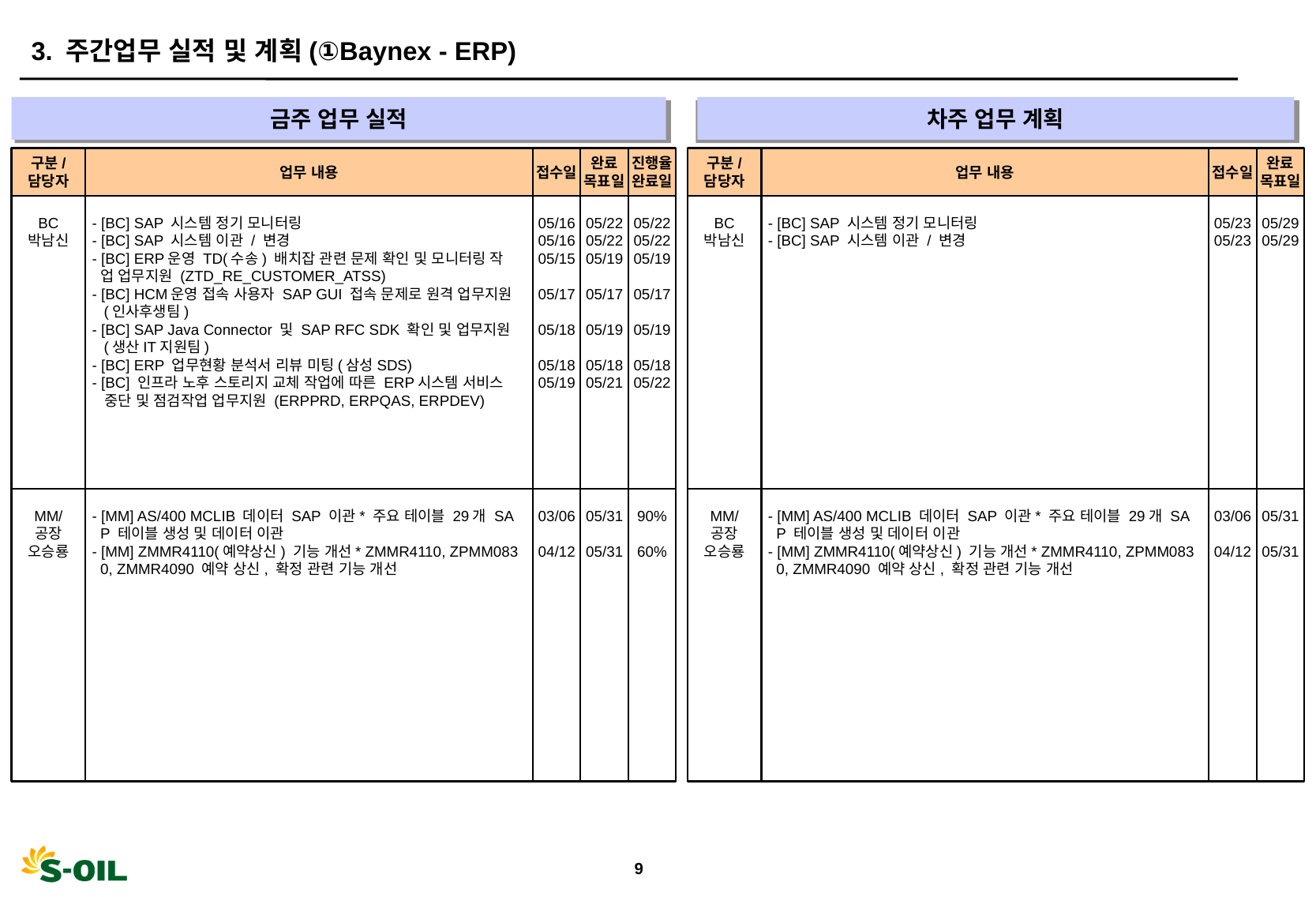

3. 주간업무 실적 및 계획(①Baynex - ERP)
금주 업무 실적
차주 업무 계획
" "
" "
구분/
담당자
업무 내용
접수일
완료
목표일
진행율
완료일
구분/
담당자
업무 내용
접수일
완료
목표일
BC
박남신

- [BC] SAP 시스템 정기 모니터링
- [BC] SAP 시스템 이관 / 변경
- [BC] ERP운영 TD(수송) 배치잡 관련 문제 확인 및 모니터링 작
  업 업무지원 (ZTD_RE_CUSTOMER_ATSS)
- [BC] HCM운영 접속 사용자 SAP GUI 접속 문제로 원격 업무지원
  (인사후생팀)
- [BC] SAP Java Connector 및 SAP RFC SDK 확인 및 업무지원
  (생산IT지원팀)
- [BC] ERP 업무현황 분석서 리뷰 미팅(삼성SDS)
- [BC] 인프라 노후 스토리지 교체 작업에 따른 ERP시스템 서비스
   중단 및 점검작업 업무지원 (ERPPRD, ERPQAS, ERPDEV)
05/16
05/16
05/15
05/17
05/18
05/18
05/19
05/22
05/22
05/19
05/17
05/19
05/18
05/21
05/22
05/22
05/19
05/17
05/19
05/18
05/22
BC
박남신

- [BC] SAP 시스템 정기 모니터링
- [BC] SAP 시스템 이관 / 변경
05/23
05/23
05/29
05/29
MM/
공장
오승룡

- [MM] AS/400 MCLIB 데이터 SAP 이관* 주요 테이블 29개 SA
  P 테이블 생성 및 데이터 이관
- [MM] ZMMR4110(예약상신) 기능 개선* ZMMR4110, ZPMM083
  0, ZMMR4090 예약 상신, 확정 관련 기능 개선
03/06
04/12
05/31
05/31
90%
60%
MM/
공장
오승룡

- [MM] AS/400 MCLIB 데이터 SAP 이관* 주요 테이블 29개 SA
  P 테이블 생성 및 데이터 이관
- [MM] ZMMR4110(예약상신) 기능 개선* ZMMR4110, ZPMM083
  0, ZMMR4090 예약 상신, 확정 관련 기능 개선
03/06
04/12
05/31
05/31